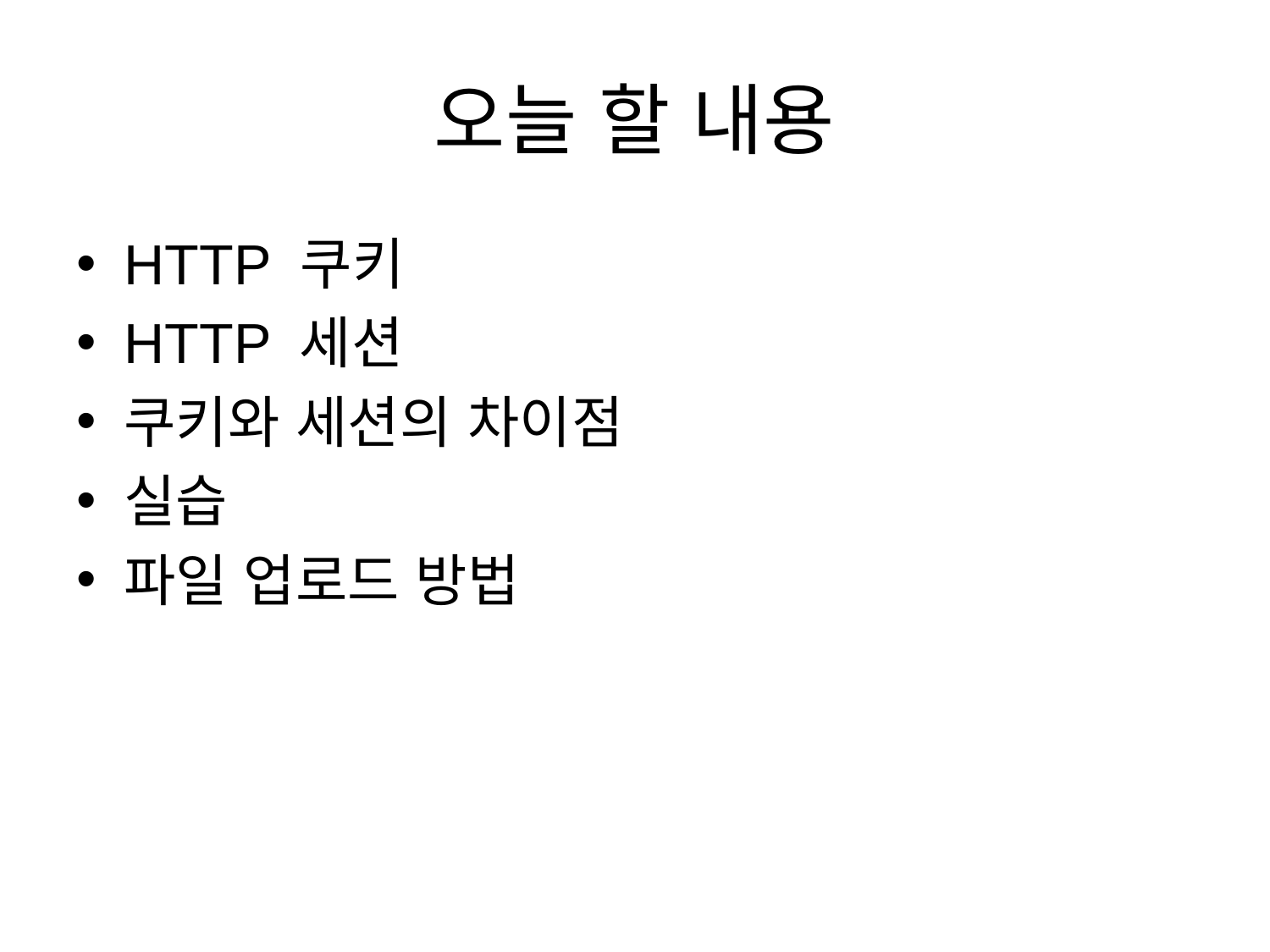

# 오늘 할 내용
HTTP 쿠키
HTTP 세션
쿠키와 세션의 차이점
실습
파일 업로드 방법